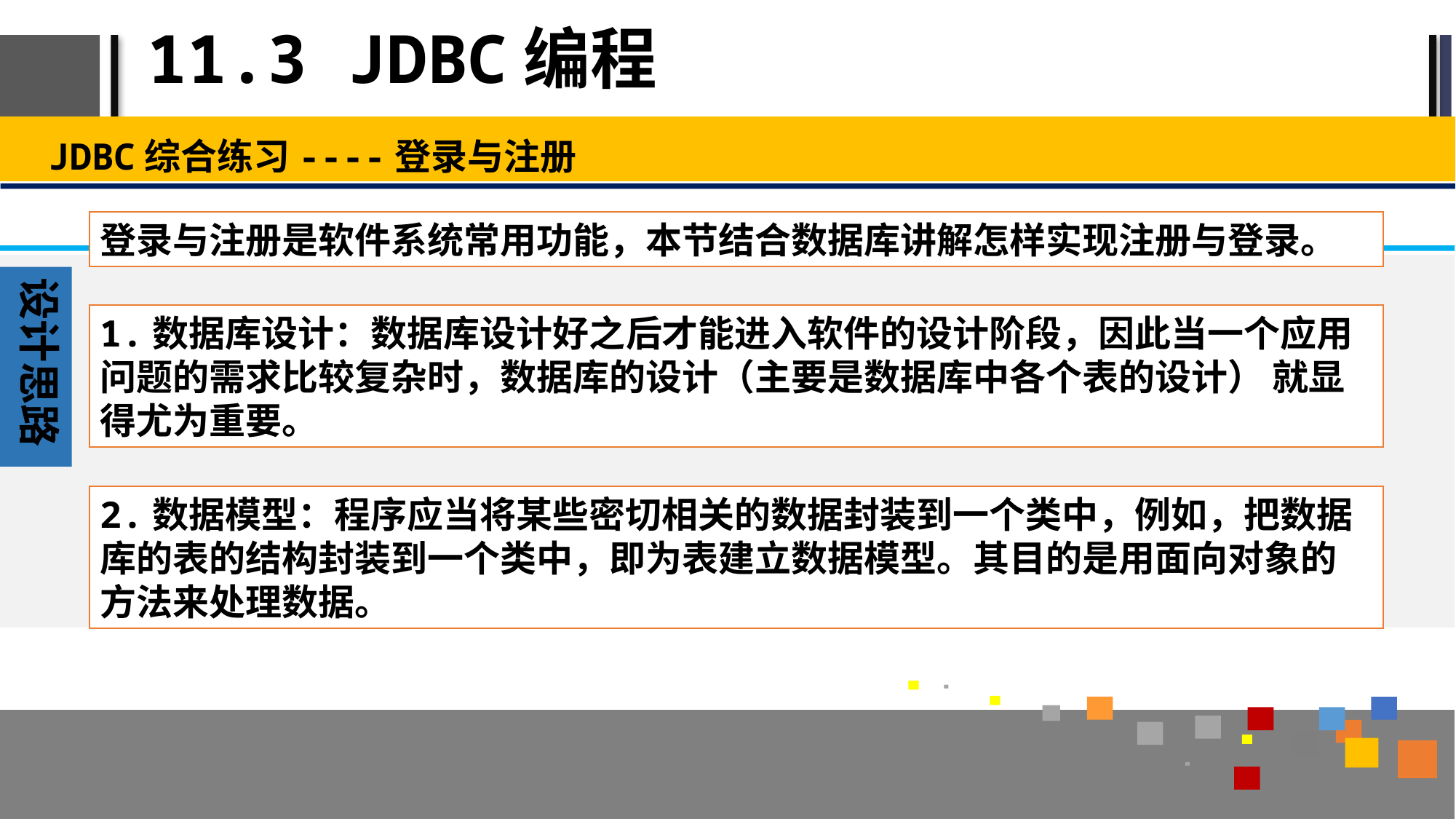

# 11.3 JDBC编程

JDBC综合练习----登录与注册

登录与注册是软件系统常用功能，本节结合数据库讲解怎样实现注册与登录。

设计思路
1.数据库设计：数据库设计好之后才能进入软件的设计阶段，因此当一个应用问题的需求比较复杂时，数据库的设计（主要是数据库中各个表的设计） 就显得尤为重要。

2.数据模型：程序应当将某些密切相关的数据封装到一个类中，例如，把数据库的表的结构封装到一个类中，即为表建立数据模型。其目的是用面向对象的方法来处理数据。